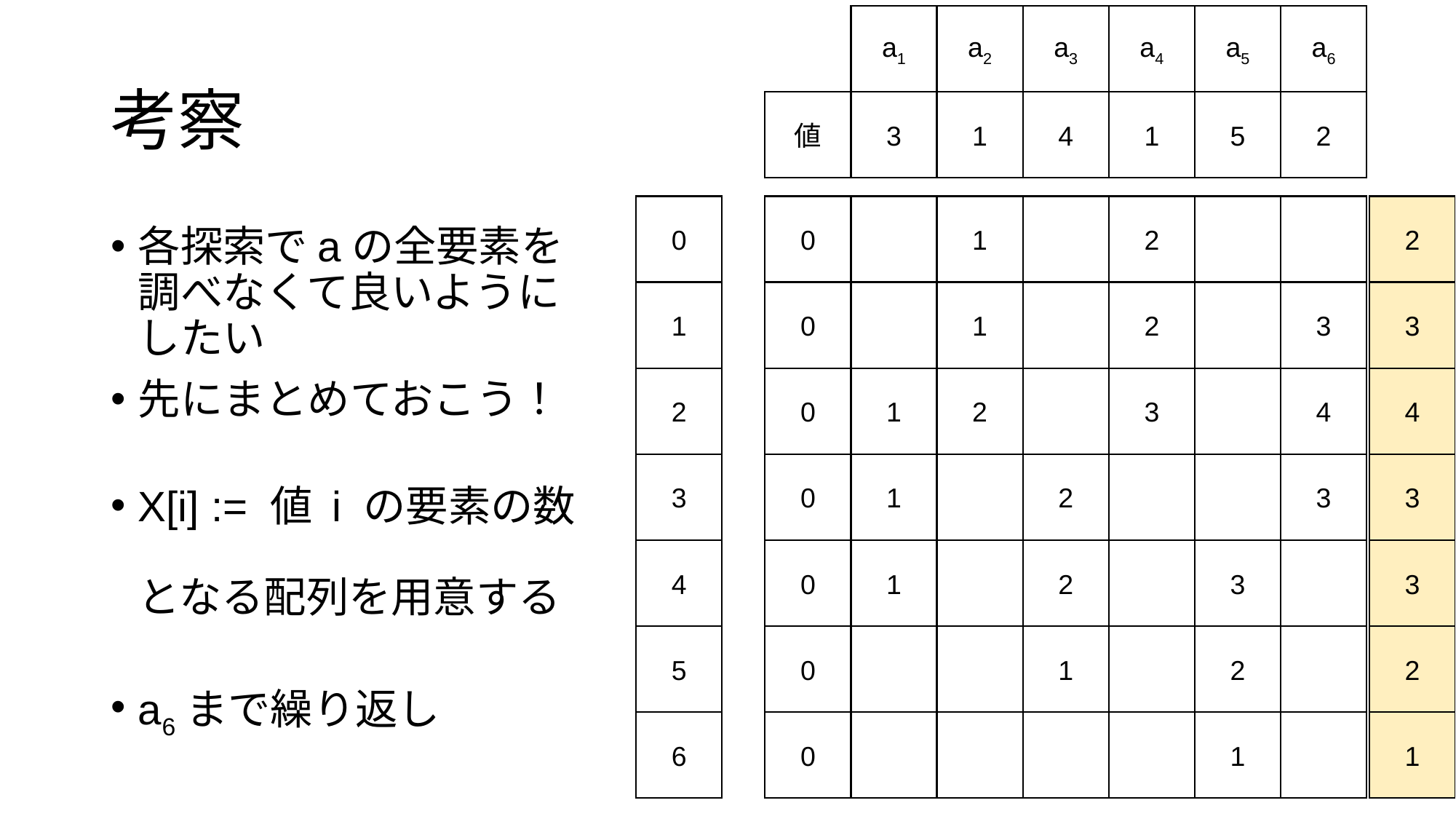

a1
a2
a3
a4
a5
a6
# 考察
値
3
1
4
1
5
2
0
0

1

2

2
各探索でaの全要素を
調べなくて良いように
したい
先にまとめておこう！
X[i] := 値 i の要素の数
となる配列を用意する
a6まで繰り返し

1
0

1

2

3
3
2
0
1
2

3

4
4
3
0
1

2

3
3
4
0
1

2

3

3
5
0

1

2

2
6
0

1

1